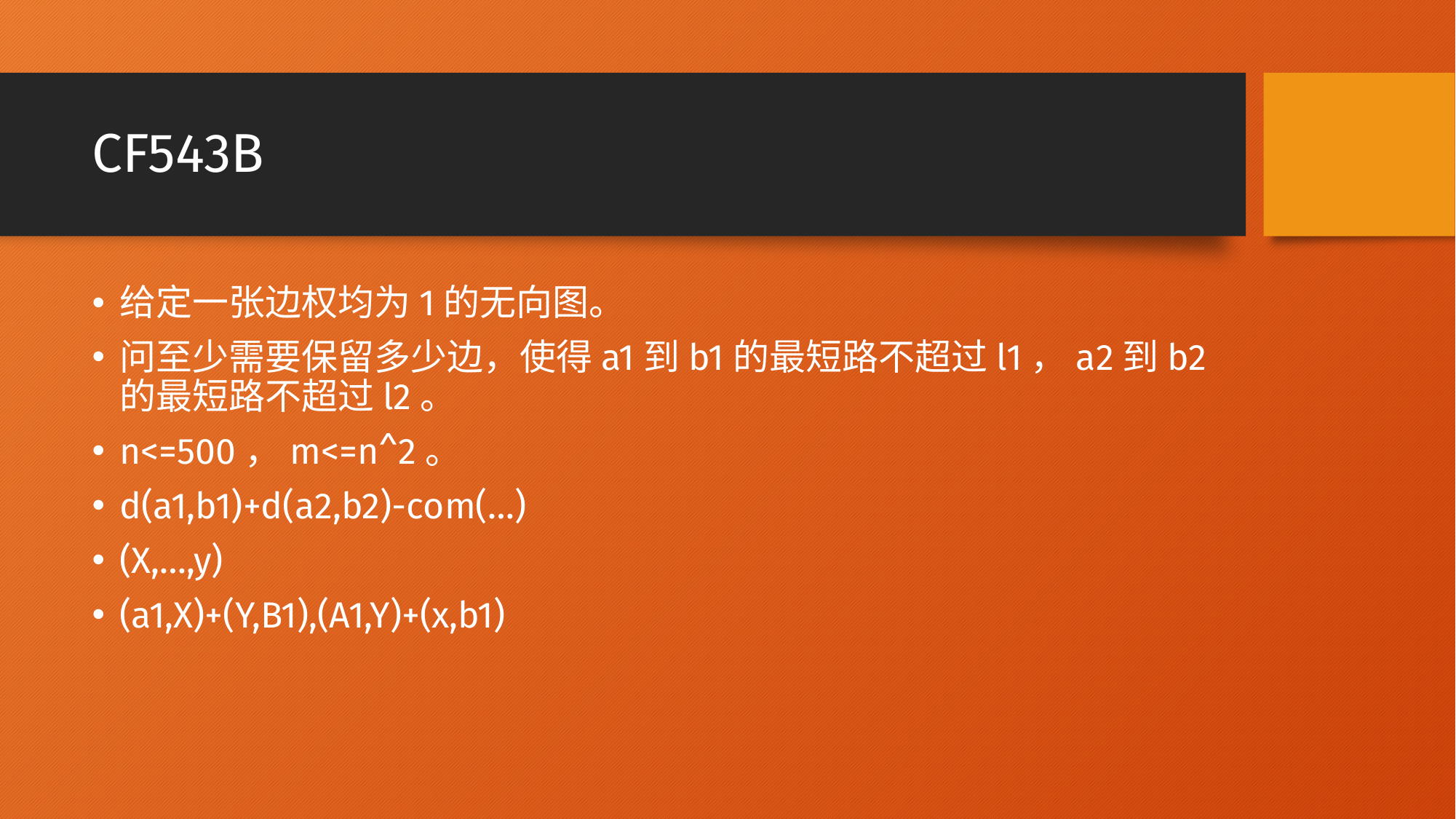

# CF543B
给定一张边权均为1的无向图。
问至少需要保留多少边，使得a1到b1的最短路不超过l1，a2到b2的最短路不超过l2。
n<=500，m<=n^2。
d(a1,b1)+d(a2,b2)-com(…)
(X,…,y)
(a1,X)+(Y,B1),(A1,Y)+(x,b1)